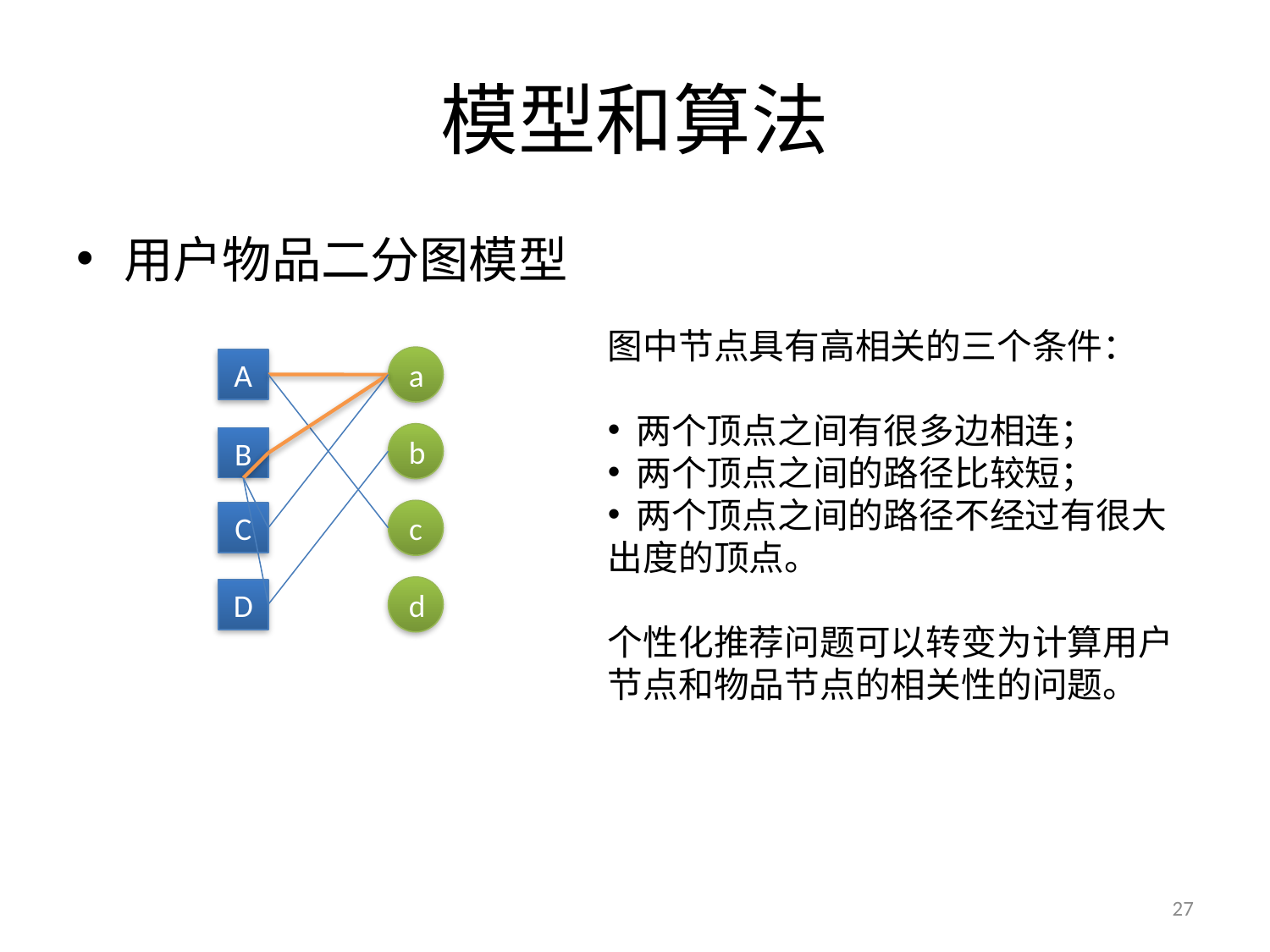

# 模型和算法
用户物品二分图模型
图中节点具有高相关的三个条件：

 两个顶点之间有很多边相连；
 两个顶点之间的路径比较短；
 两个顶点之间的路径不经过有很大出度的顶点。

个性化推荐问题可以转变为计算用户节点和物品节点的相关性的问题。
a
A
b
B
c
C
d
D
27